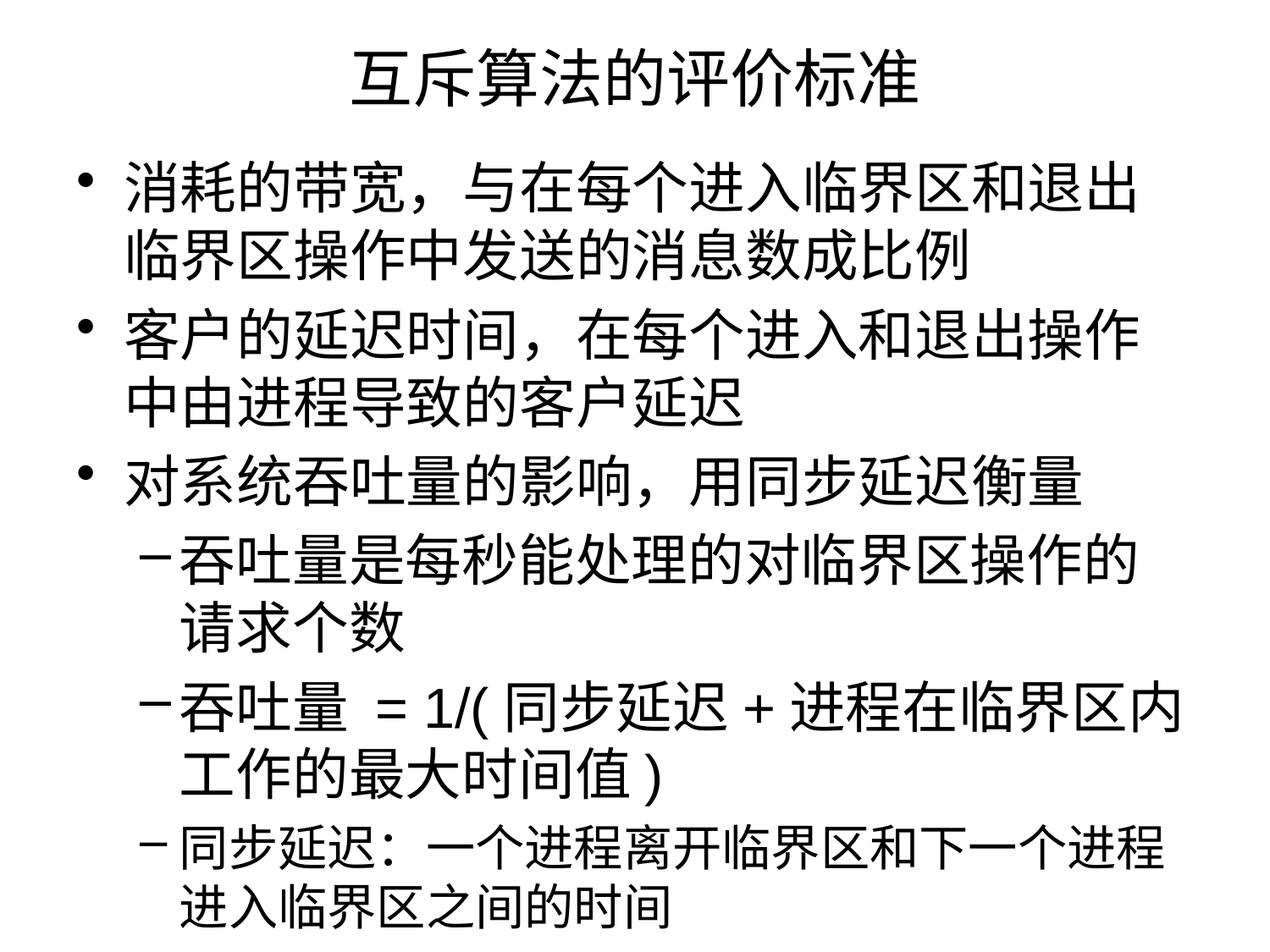

# 互斥算法的评价标准
消耗的带宽，与在每个进入临界区和退出临界区操作中发送的消息数成比例
客户的延迟时间，在每个进入和退出操作中由进程导致的客户延迟
对系统吞吐量的影响，用同步延迟衡量
吞吐量是每秒能处理的对临界区操作的请求个数
吞吐量 = 1/(同步延迟+进程在临界区内工作的最大时间值)
同步延迟：一个进程离开临界区和下一个进程进入临界区之间的时间